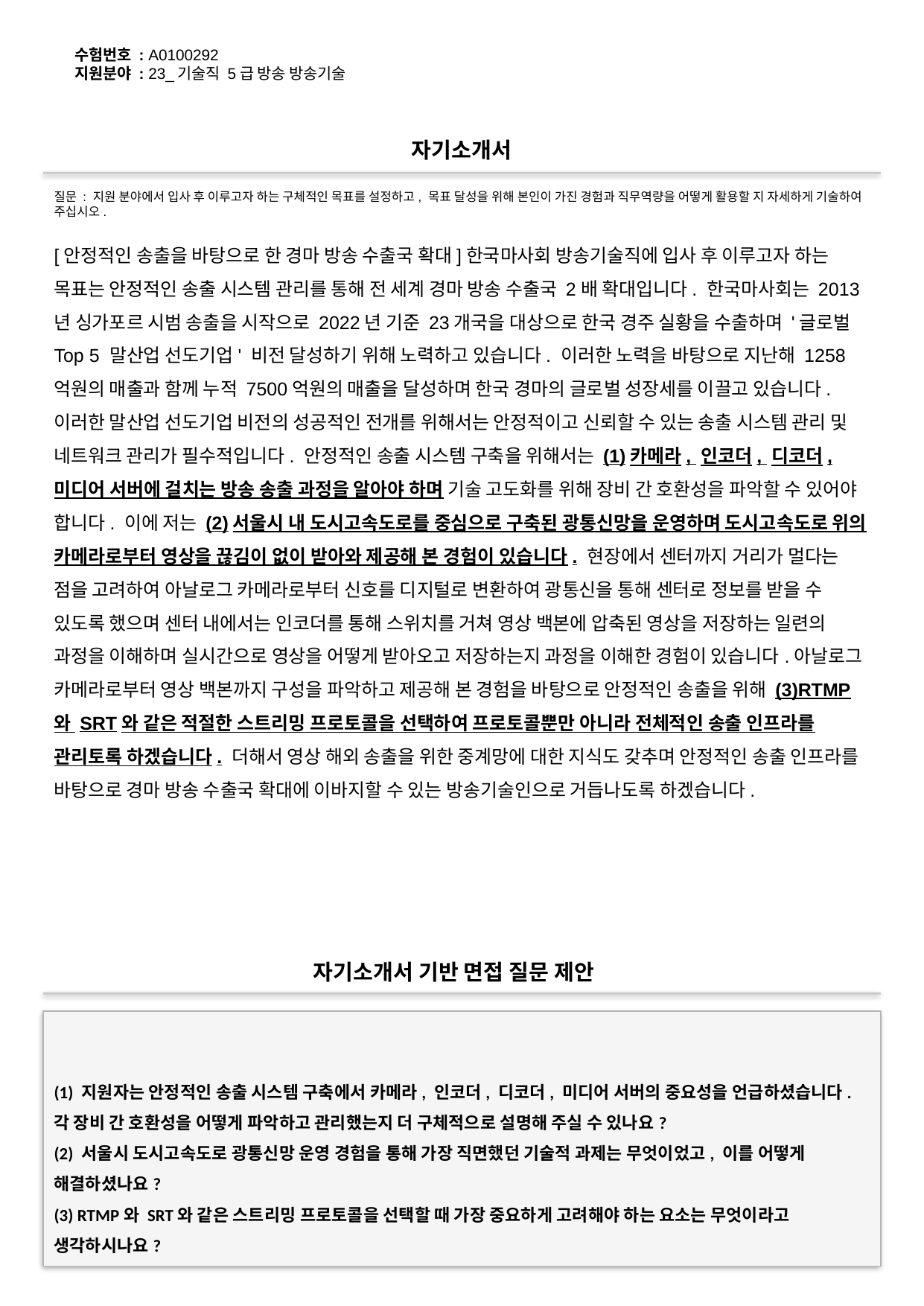

수험번호 : A0100292
지원분야 : 23_기술직 5급 방송 방송기술
#

자기소개서

질문 : 지원 분야에서 입사 후 이루고자 하는 구체적인 목표를 설정하고, 목표 달성을 위해 본인이 가진 경험과 직무역량을 어떻게 활용할 지 자세하게 기술하여 주십시오.

[안정적인 송출을 바탕으로 한 경마 방송 수출국 확대]한국마사회 방송기술직에 입사 후 이루고자 하는 목표는 안정적인 송출 시스템 관리를 통해 전 세계 경마 방송 수출국 2배 확대입니다. 한국마사회는 2013년 싱가포르 시범 송출을 시작으로 2022년 기준 23개국을 대상으로 한국 경주 실황을 수출하며 '글로벌 Top 5 말산업 선도기업' 비전 달성하기 위해 노력하고 있습니다. 이러한 노력을 바탕으로 지난해 1258억원의 매출과 함께 누적 7500억원의 매출을 달성하며 한국 경마의 글로벌 성장세를 이끌고 있습니다.이러한 말산업 선도기업 비전의 성공적인 전개를 위해서는 안정적이고 신뢰할 수 있는 송출 시스템 관리 및 네트워크 관리가 필수적입니다. 안정적인 송출 시스템 구축을 위해서는 (1)카메라, 인코더, 디코더, 미디어 서버에 걸치는 방송 송출 과정을 알아야 하며 기술 고도화를 위해 장비 간 호환성을 파악할 수 있어야 합니다. 이에 저는 (2)서울시 내 도시고속도로를 중심으로 구축된 광통신망을 운영하며 도시고속도로 위의 카메라로부터 영상을 끊김이 없이 받아와 제공해 본 경험이 있습니다. 현장에서 센터까지 거리가 멀다는 점을 고려하여 아날로그 카메라로부터 신호를 디지털로 변환하여 광통신을 통해 센터로 정보를 받을 수 있도록 했으며 센터 내에서는 인코더를 통해 스위치를 거쳐 영상 백본에 압축된 영상을 저장하는 일련의 과정을 이해하며 실시간으로 영상을 어떻게 받아오고 저장하는지 과정을 이해한 경험이 있습니다.아날로그 카메라로부터 영상 백본까지 구성을 파악하고 제공해 본 경험을 바탕으로 안정적인 송출을 위해 (3)RTMP와 SRT와 같은 적절한 스트리밍 프로토콜을 선택하여 프로토콜뿐만 아니라 전체적인 송출 인프라를 관리토록 하겠습니다. 더해서 영상 해외 송출을 위한 중계망에 대한 지식도 갖추며 안정적인 송출 인프라를 바탕으로 경마 방송 수출국 확대에 이바지할 수 있는 방송기술인으로 거듭나도록 하겠습니다.

자기소개서 기반 면접 질문 제안

(1) 지원자는 안정적인 송출 시스템 구축에서 카메라, 인코더, 디코더, 미디어 서버의 중요성을 언급하셨습니다. 각 장비 간 호환성을 어떻게 파악하고 관리했는지 더 구체적으로 설명해 주실 수 있나요?
(2) 서울시 도시고속도로 광통신망 운영 경험을 통해 가장 직면했던 기술적 과제는 무엇이었고, 이를 어떻게 해결하셨나요?
(3) RTMP와 SRT와 같은 스트리밍 프로토콜을 선택할 때 가장 중요하게 고려해야 하는 요소는 무엇이라고 생각하시나요?